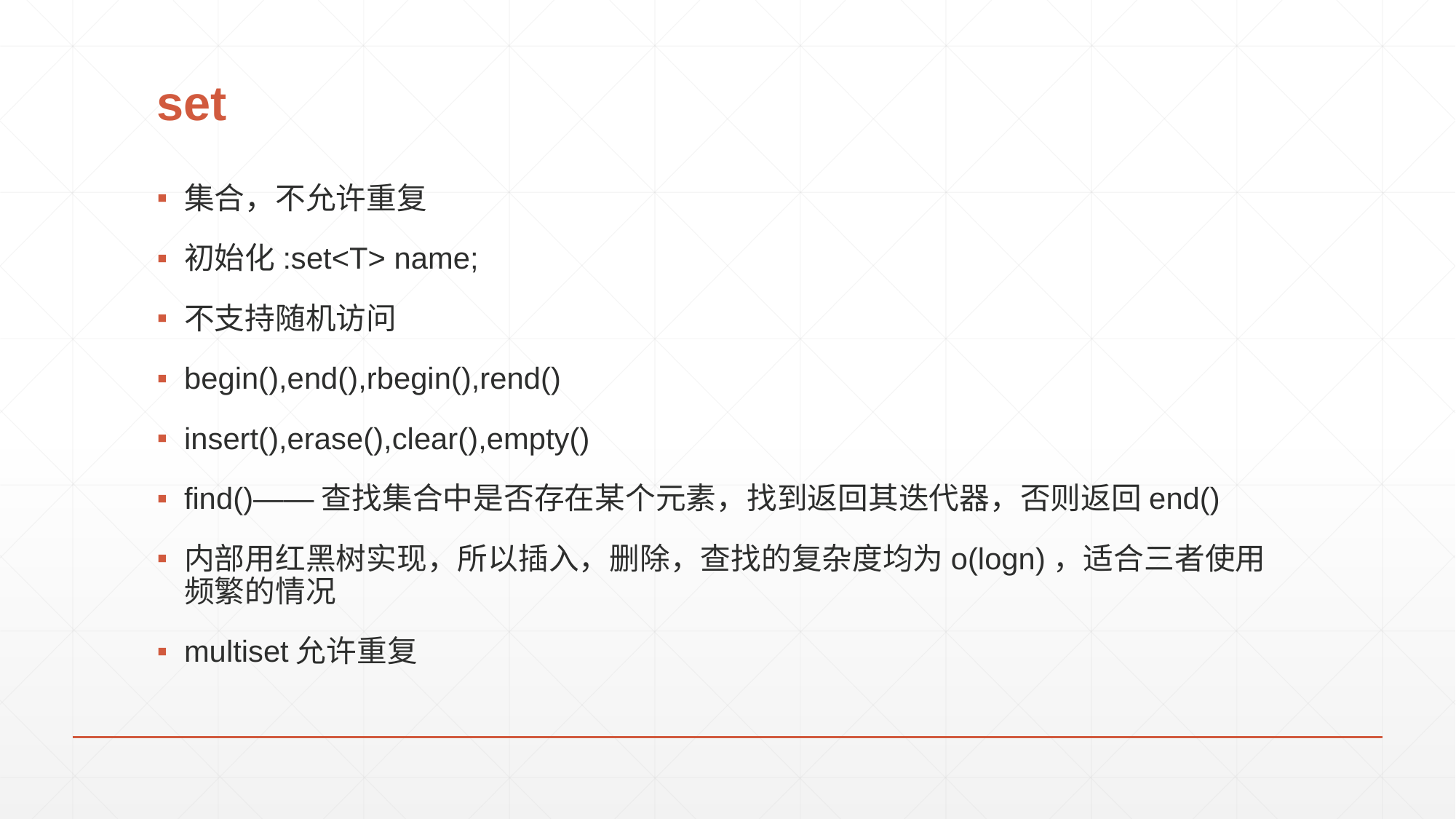

# set
集合，不允许重复
初始化:set<T> name;
不支持随机访问
begin(),end(),rbegin(),rend()
insert(),erase(),clear(),empty()
find()——查找集合中是否存在某个元素，找到返回其迭代器，否则返回end()
内部用红黑树实现，所以插入，删除，查找的复杂度均为o(logn)，适合三者使用频繁的情况
multiset允许重复